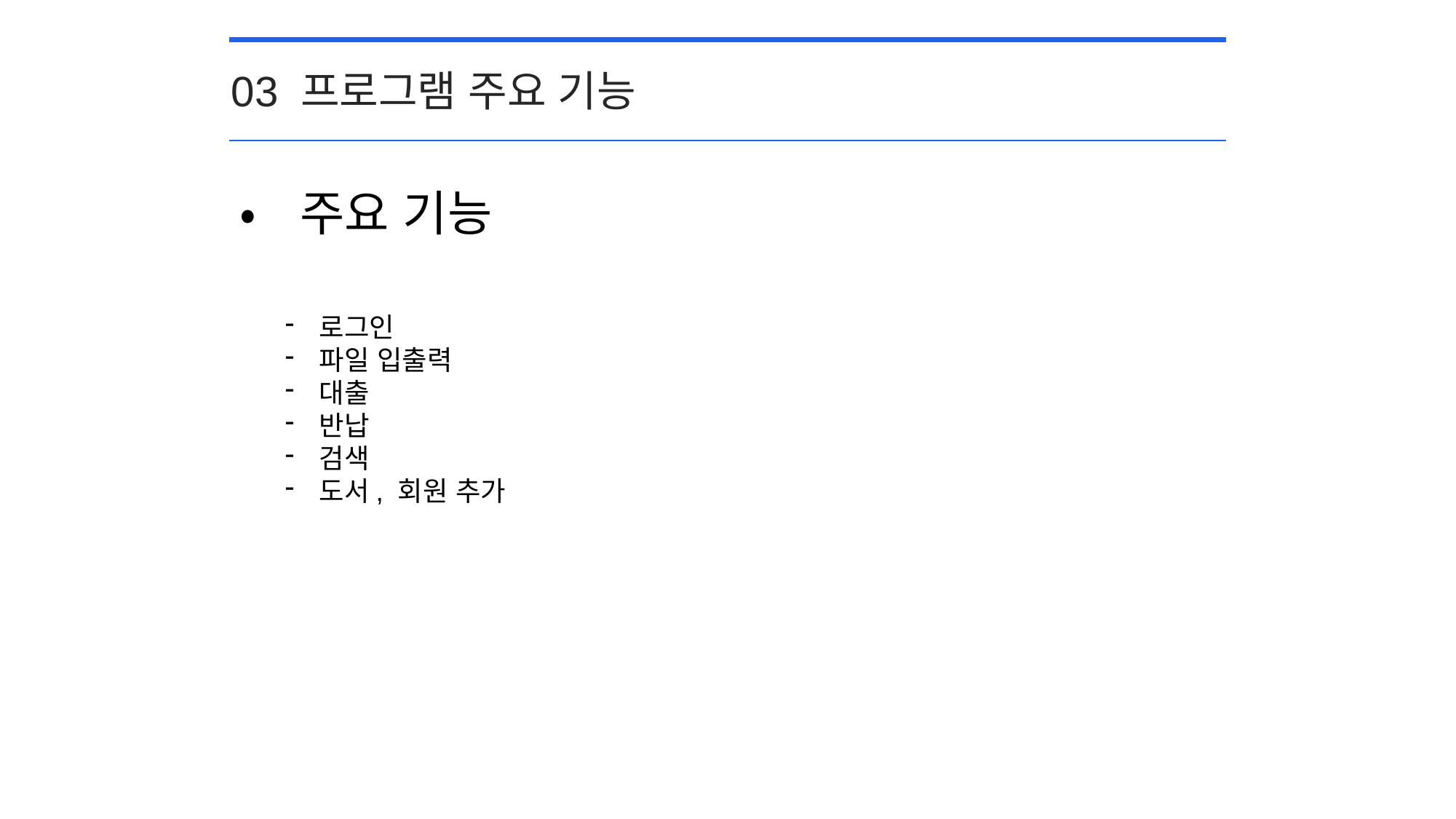

03 프로그램 주요 기능
•주요 기능
로그인
파일 입출력
대출
반납
검색
도서, 회원 추가